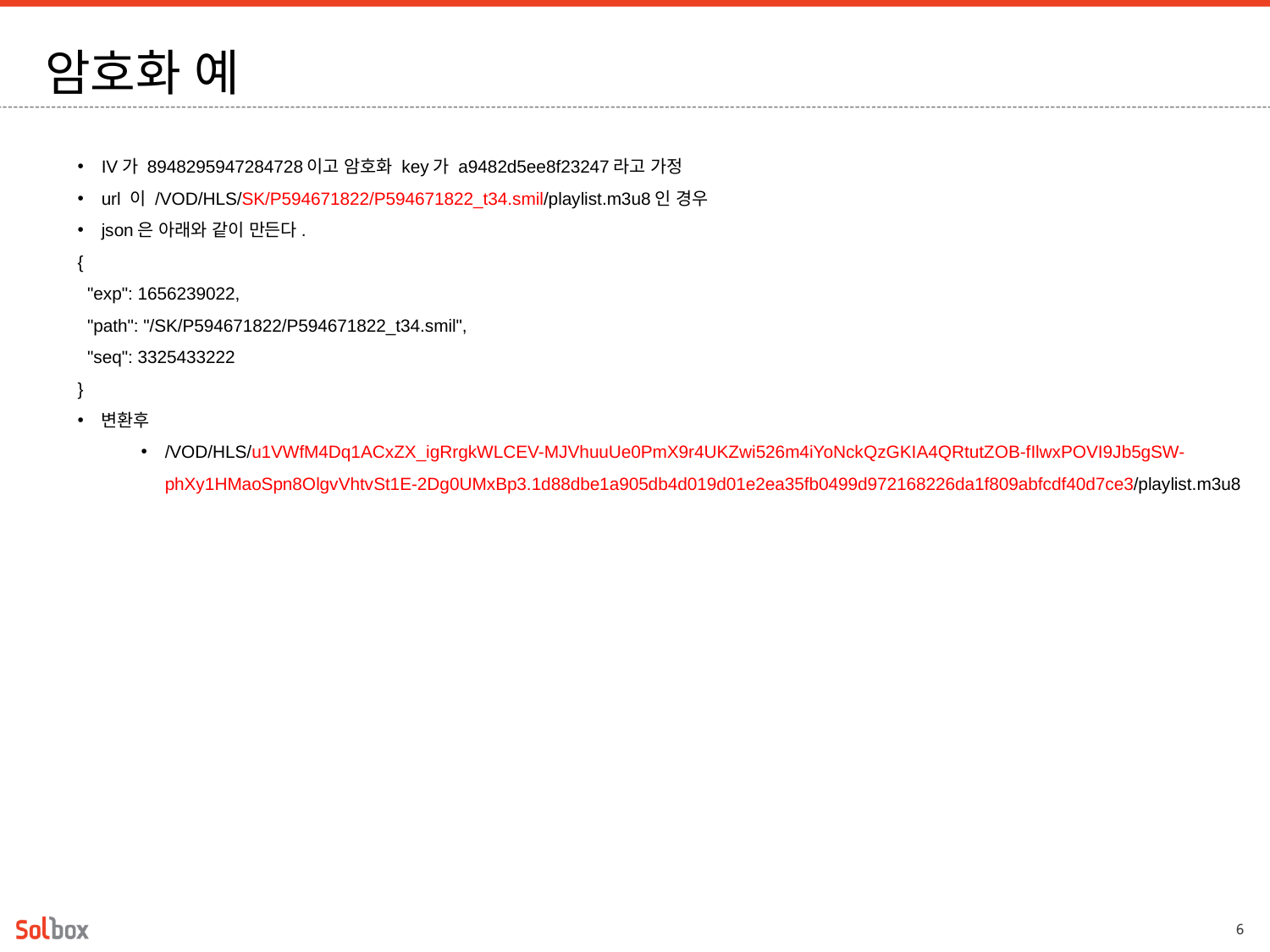

# 암호화 예

IV가 8948295947284728이고 암호화 key가 a9482d5ee8f23247라고 가정
url 이 /VOD/HLS/SK/P594671822/P594671822_t34.smil/playlist.m3u8인 경우
json은 아래와 같이 만든다.
{
  "exp": 1656239022,
  "path": "/SK/P594671822/P594671822_t34.smil",
  "seq": 3325433222
}
변환후
/VOD/HLS/u1VWfM4Dq1ACxZX_igRrgkWLCEV-MJVhuuUe0PmX9r4UKZwi526m4iYoNckQzGKIA4QRtutZOB-fIlwxPOVI9Jb5gSW-phXy1HMaoSpn8OlgvVhtvSt1E-2Dg0UMxBp3.1d88dbe1a905db4d019d01e2ea35fb0499d972168226da1f809abfcdf40d7ce3/playlist.m3u8

6